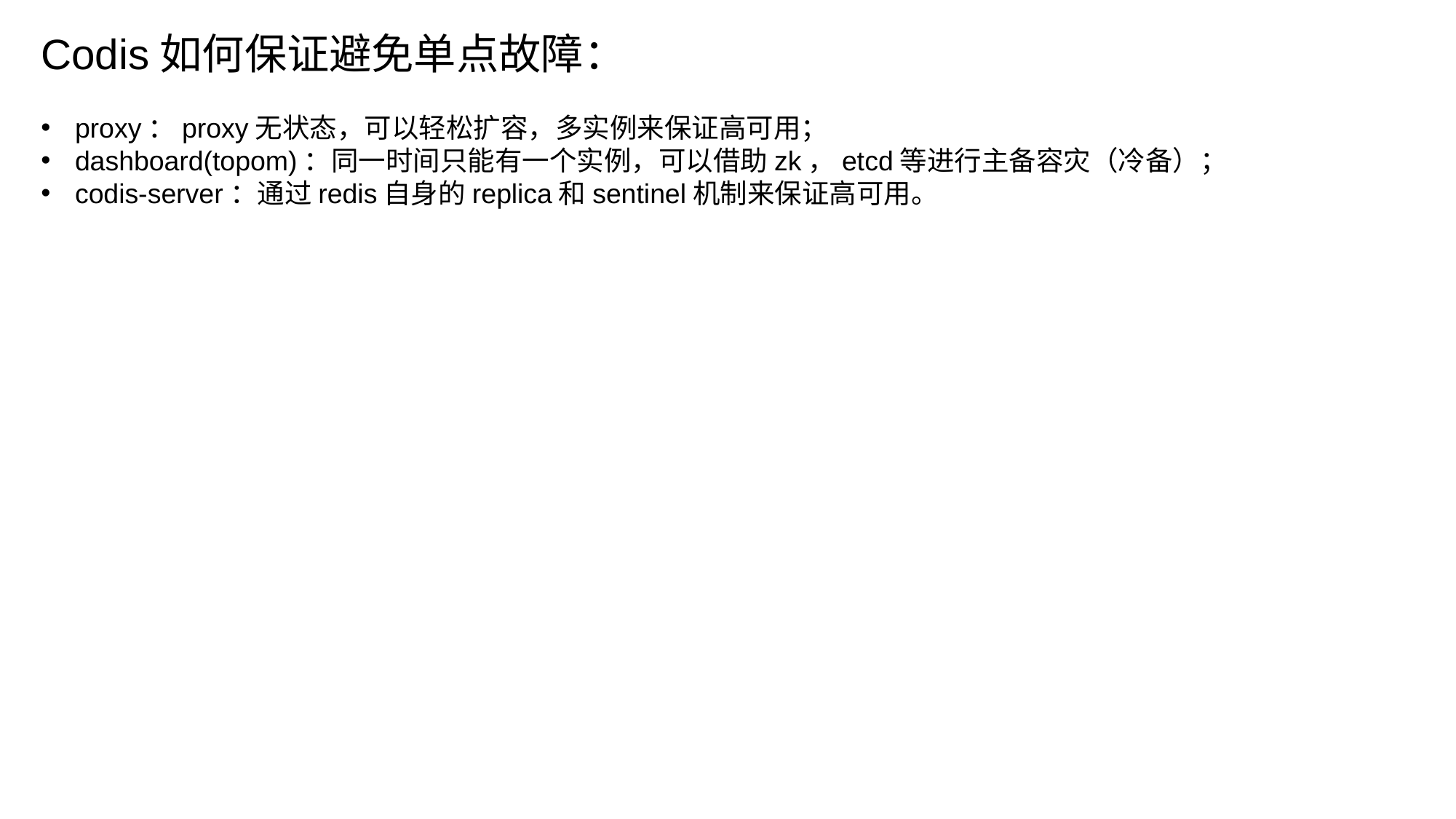

Codis如何保证避免单点故障：
proxy：proxy无状态，可以轻松扩容，多实例来保证高可用；
dashboard(topom)：同一时间只能有一个实例，可以借助zk，etcd等进行主备容灾（冷备）；
codis-server：通过redis自身的replica和sentinel机制来保证高可用。